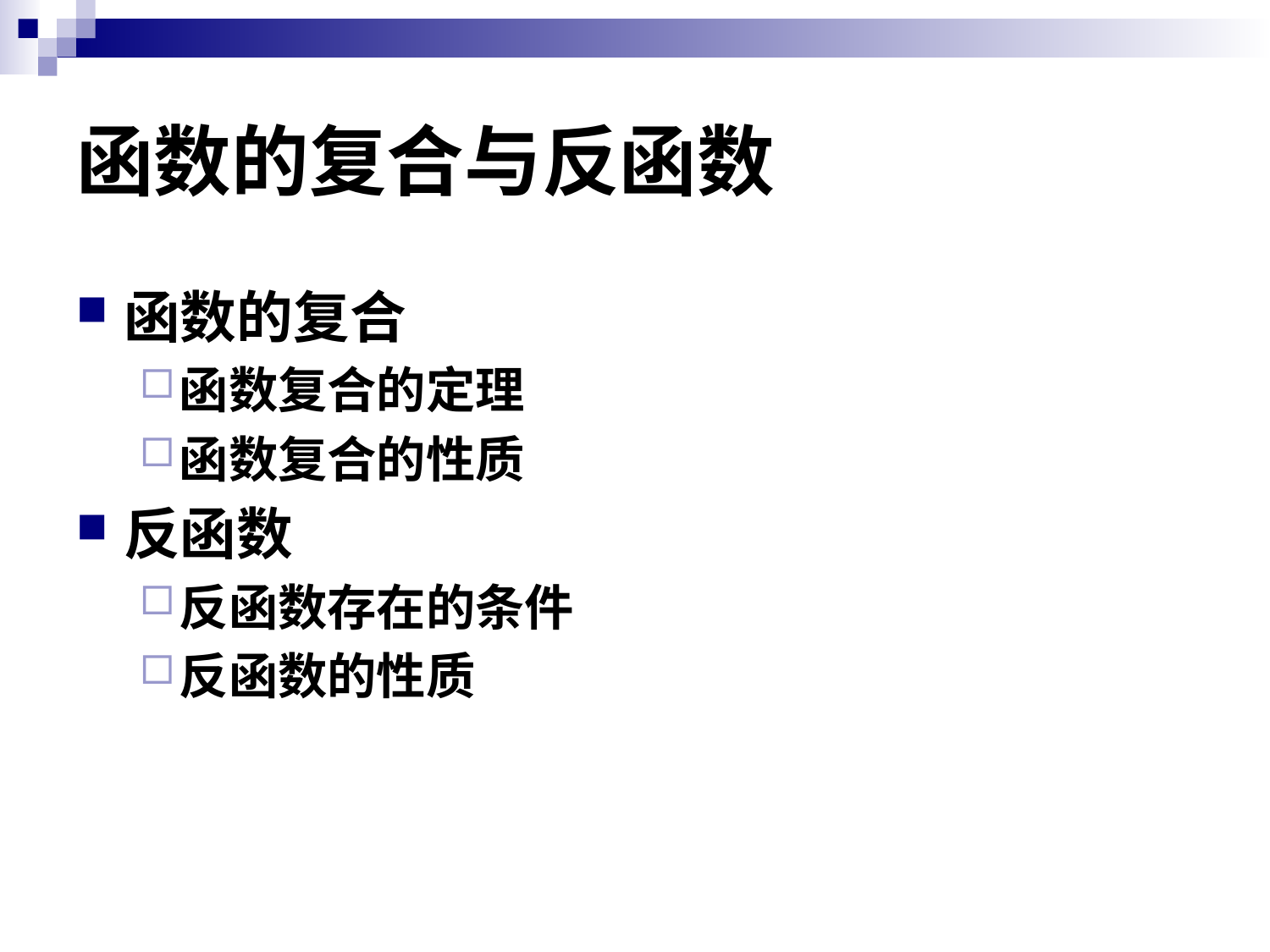

# 函数的复合与反函数
函数的复合
函数复合的定理
函数复合的性质
反函数
反函数存在的条件
反函数的性质
18